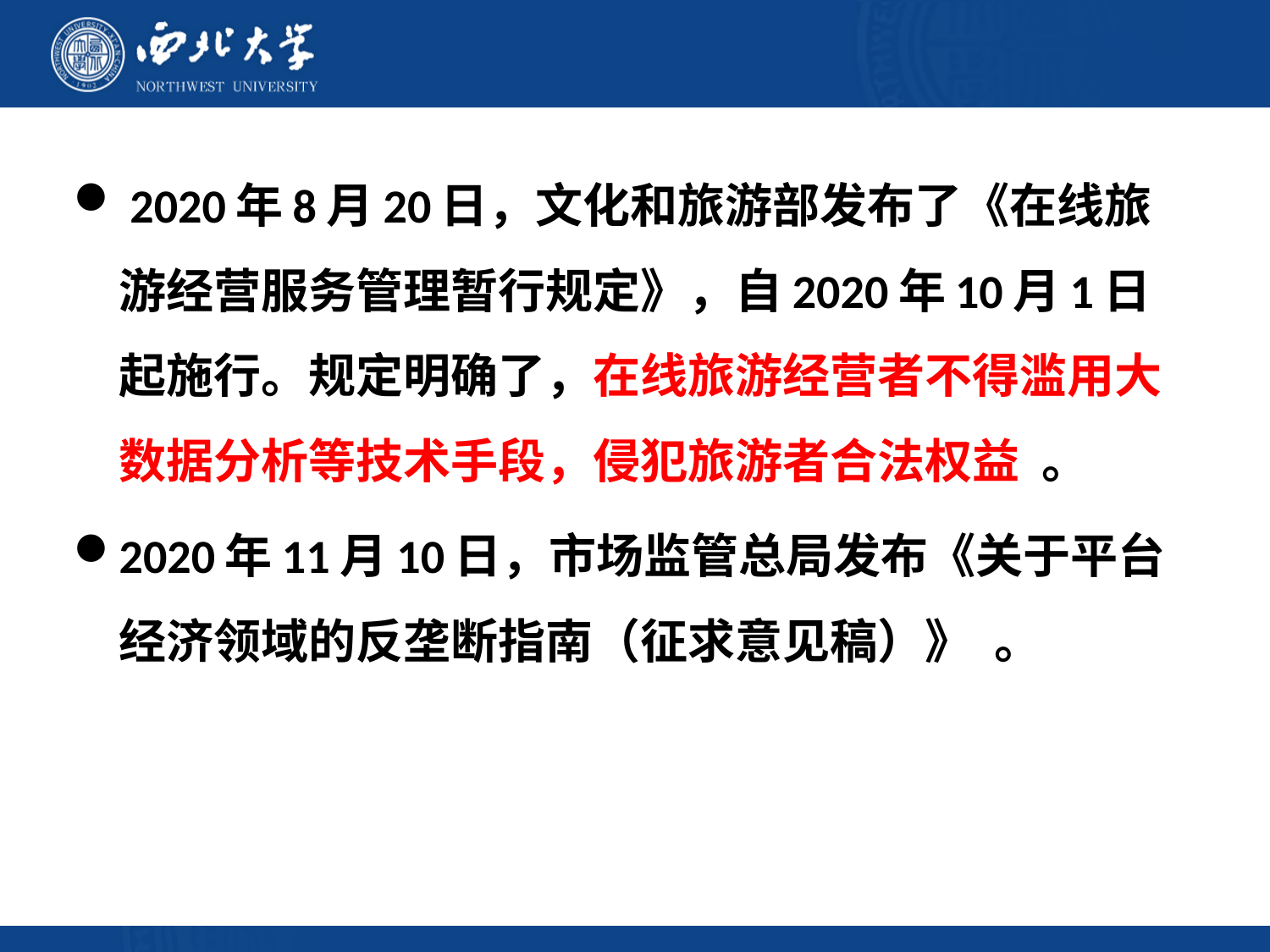

2020年8月20日，文化和旅游部发布了《在线旅游经营服务管理暂行规定》，自2020年10月1日起施行。规定明确了，在线旅游经营者不得滥用大数据分析等技术手段，侵犯旅游者合法权益  。
2020年11月10日，市场监管总局发布《关于平台经济领域的反垄断指南（征求意见稿）》  。